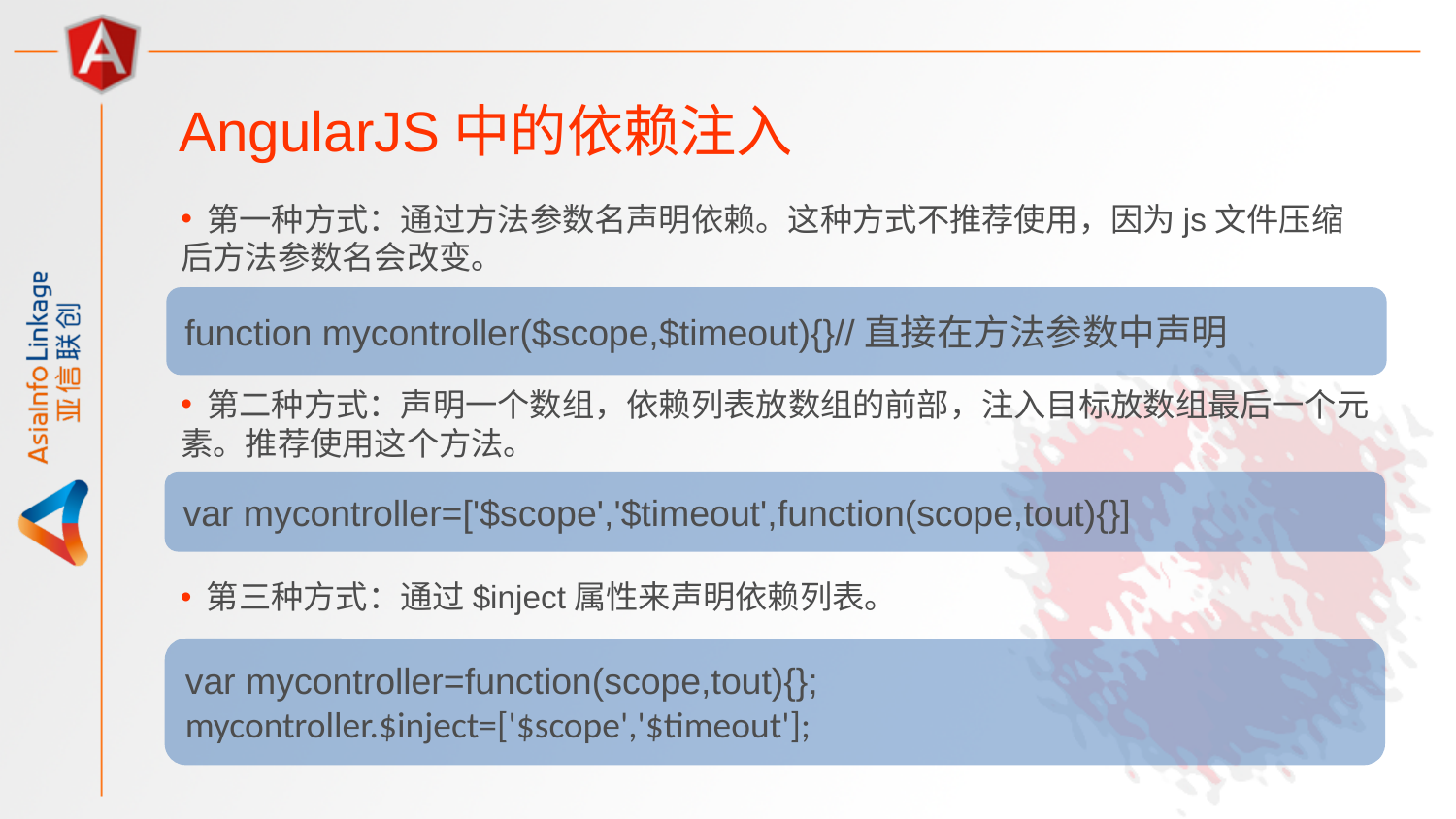

AngularJS中的依赖注入
 第一种方式：通过方法参数名声明依赖。这种方式不推荐使用，因为js文件压缩后方法参数名会改变。
function mycontroller($scope,$timeout){}//直接在方法参数中声明
 第二种方式：声明一个数组，依赖列表放数组的前部，注入目标放数组最后一个元素。推荐使用这个方法。
var mycontroller=['$scope','$timeout',function(scope,tout){}]
 第三种方式：通过$inject属性来声明依赖列表。
var mycontroller=function(scope,tout){};
mycontroller.$inject=['$scope','$timeout'];